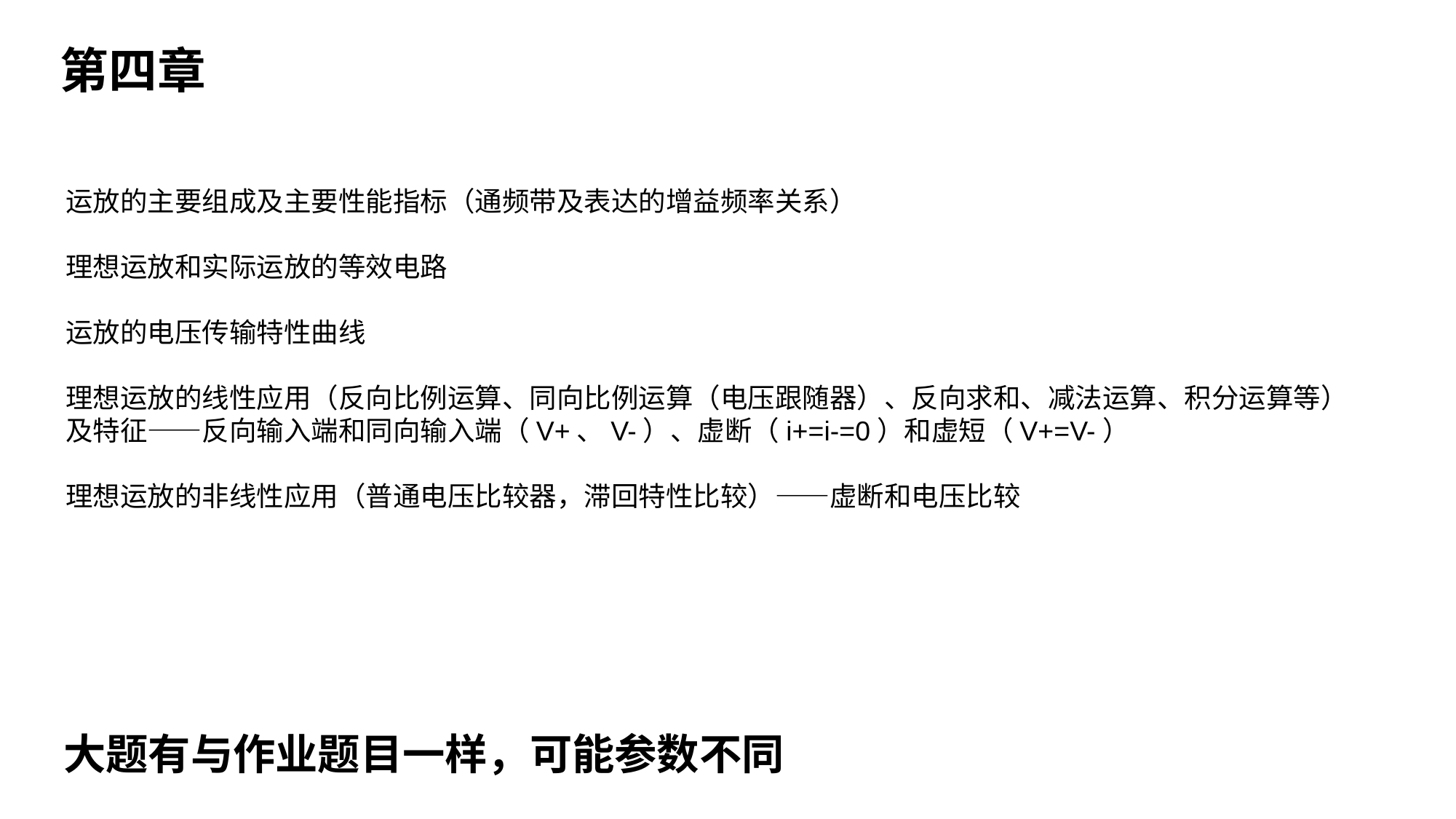

第四章
运放的主要组成及主要性能指标（通频带及表达的增益频率关系）

理想运放和实际运放的等效电路

运放的电压传输特性曲线

理想运放的线性应用（反向比例运算、同向比例运算（电压跟随器）、反向求和、减法运算、积分运算等）
及特征——反向输入端和同向输入端（V+、V-）、虚断（i+=i-=0）和虚短（V+=V-）

理想运放的非线性应用（普通电压比较器，滞回特性比较）——虚断和电压比较
大题有与作业题目一样，可能参数不同